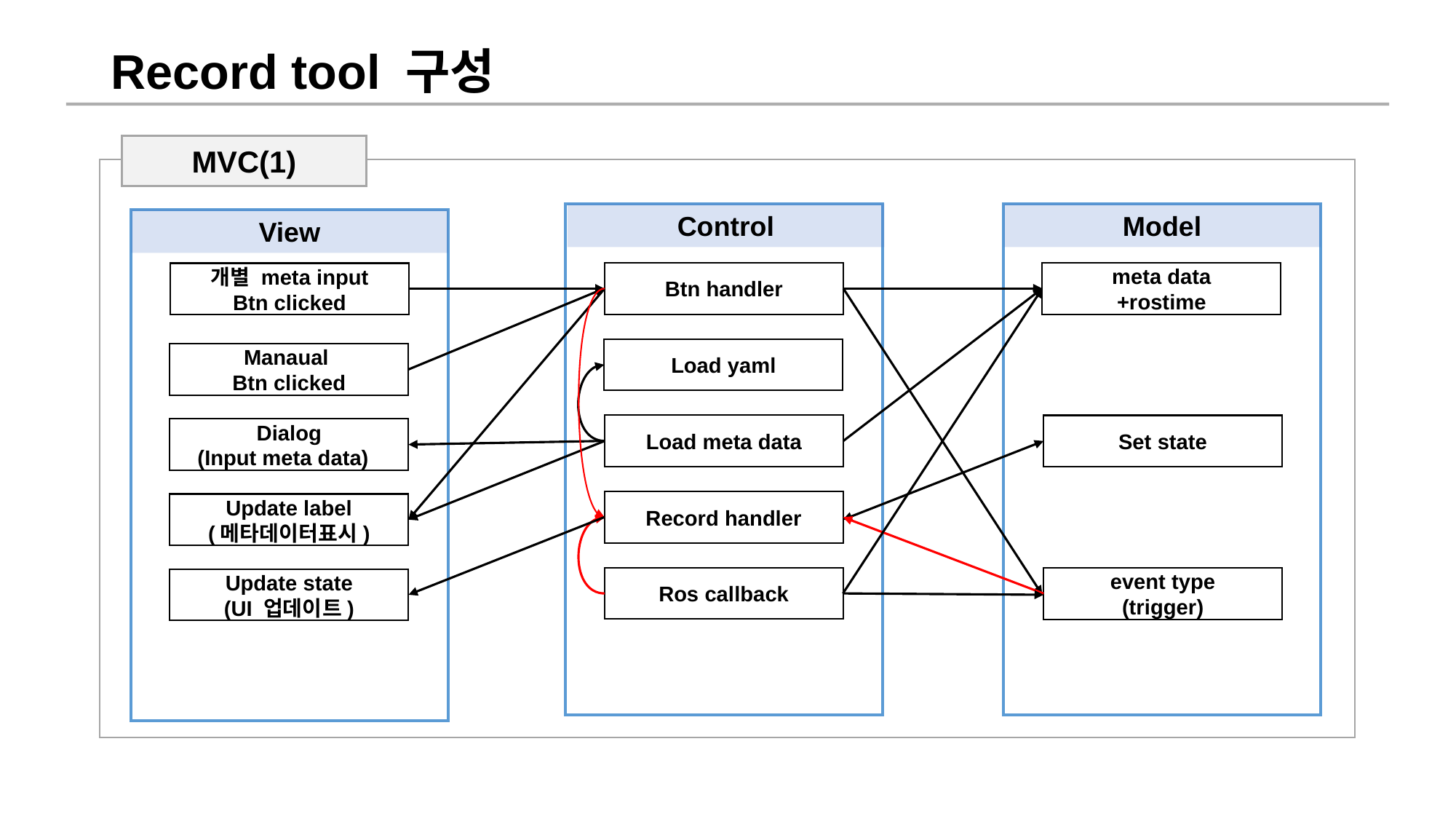

# Record tool 구성
MVC(1)

Control
Model

View
Btn handler
meta data
+rostime
개별 meta input
Btn clicked
Load yaml
Manaual
Btn clicked
Load meta data
Set state
Dialog
(Input meta data)
Record handler
Update label
(메타데이터표시)
Ros callback
event type
(trigger)
Update state
(UI 업데이트)